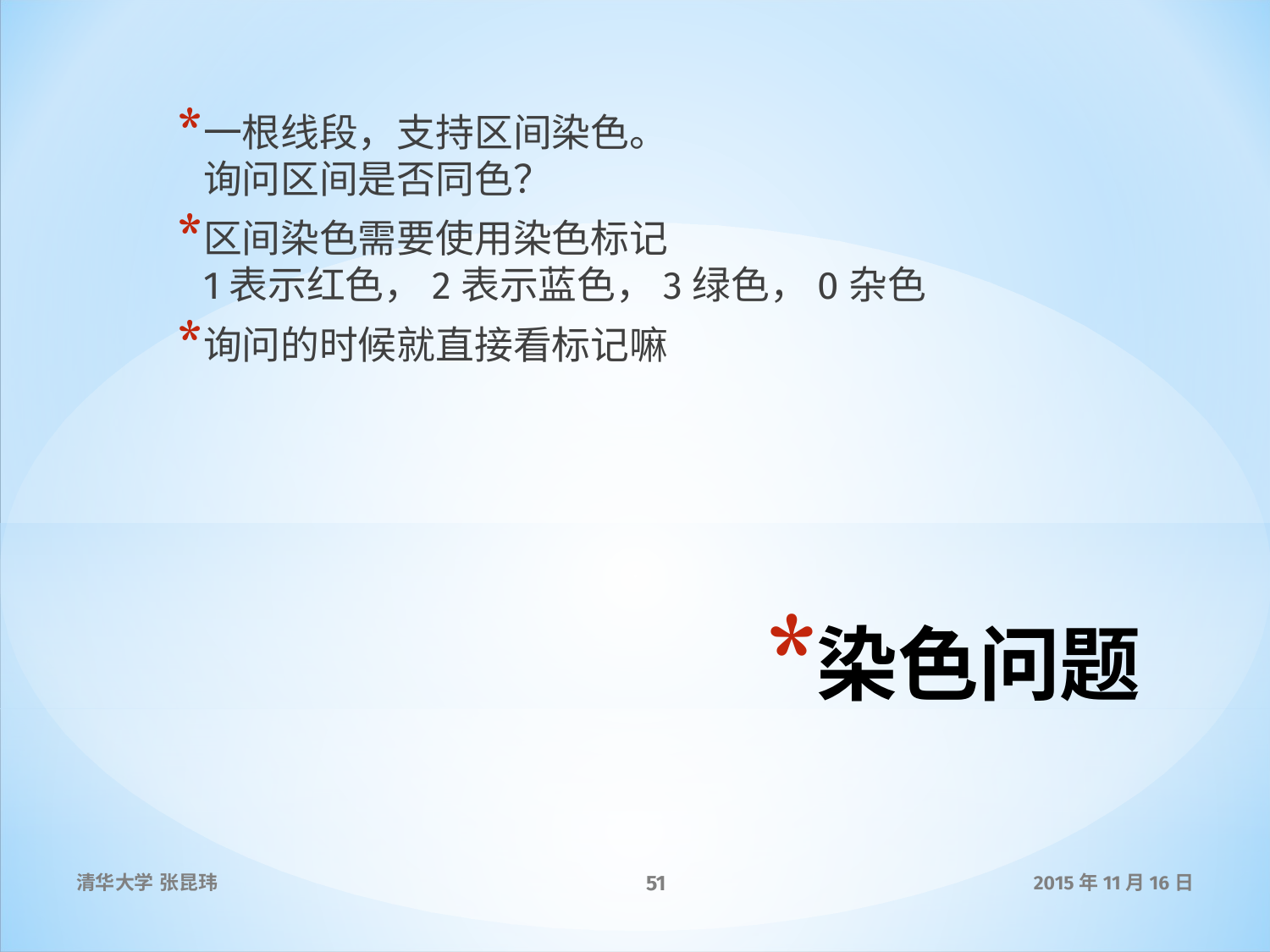

一根线段，支持区间染色。
询问区间是否同色？
区间染色需要使用染色标记
1表示红色，2表示蓝色，3绿色，0杂色
询问的时候就直接看标记嘛
# 染色问题
清华大学 张昆玮
51
2015年11月16日